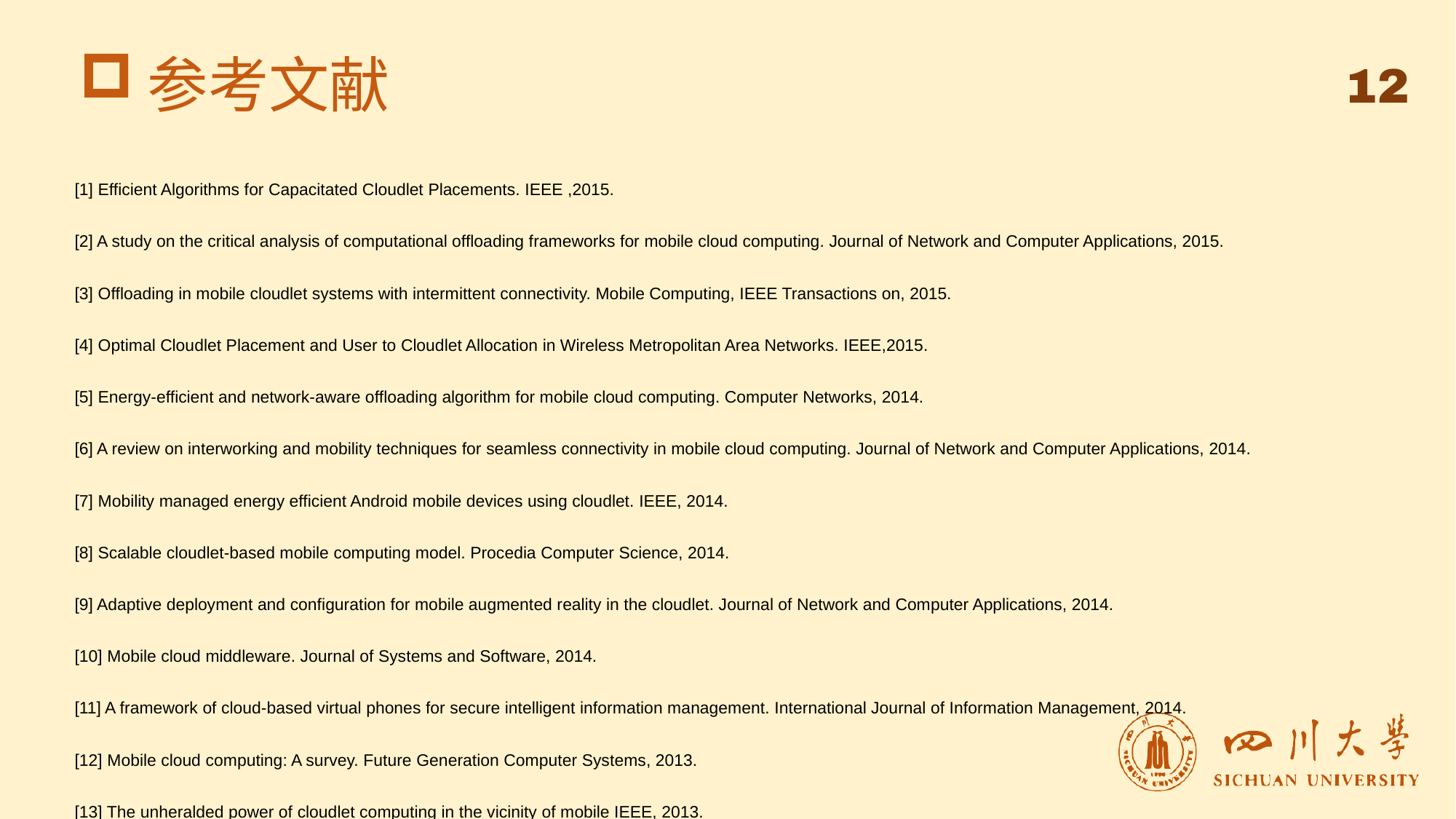

参考文献
12
[1] Efficient Algorithms for Capacitated Cloudlet Placements. IEEE ,2015.
[2] A study on the critical analysis of computational offloading frameworks for mobile cloud computing. Journal of Network and Computer Applications, 2015.
[3] Offloading in mobile cloudlet systems with intermittent connectivity. Mobile Computing, IEEE Transactions on, 2015.
[4] Optimal Cloudlet Placement and User to Cloudlet Allocation in Wireless Metropolitan Area Networks. IEEE,2015.
[5] Energy-efficient and network-aware offloading algorithm for mobile cloud computing. Computer Networks, 2014.
[6] A review on interworking and mobility techniques for seamless connectivity in mobile cloud computing. Journal of Network and Computer Applications, 2014.
[7] Mobility managed energy efficient Android mobile devices using cloudlet. IEEE, 2014.
[8] Scalable cloudlet-based mobile computing model. Procedia Computer Science, 2014.
[9] Adaptive deployment and configuration for mobile augmented reality in the cloudlet. Journal of Network and Computer Applications, 2014.
[10] Mobile cloud middleware. Journal of Systems and Software, 2014.
[11] A framework of cloud-based virtual phones for secure intelligent information management. International Journal of Information Management, 2014.
[12] Mobile cloud computing: A survey. Future Generation Computer Systems, 2013.
[13] The unheralded power of cloudlet computing in the vicinity of mobile IEEE, 2013.
[14] Resource efficient mobile computing using cloudlet infrastructure, IEEE, 2013.
[15] Bio- inspired application scheduling algorithm for mobile cloud. IEEE, 2013.
[16] Impact of cloudlets on interactive mobile cloud applications. IEEE, 2012.
[17] The case for vm-based cloudlets in mobile computing. Pervasive Computing, IEEE, 2009.